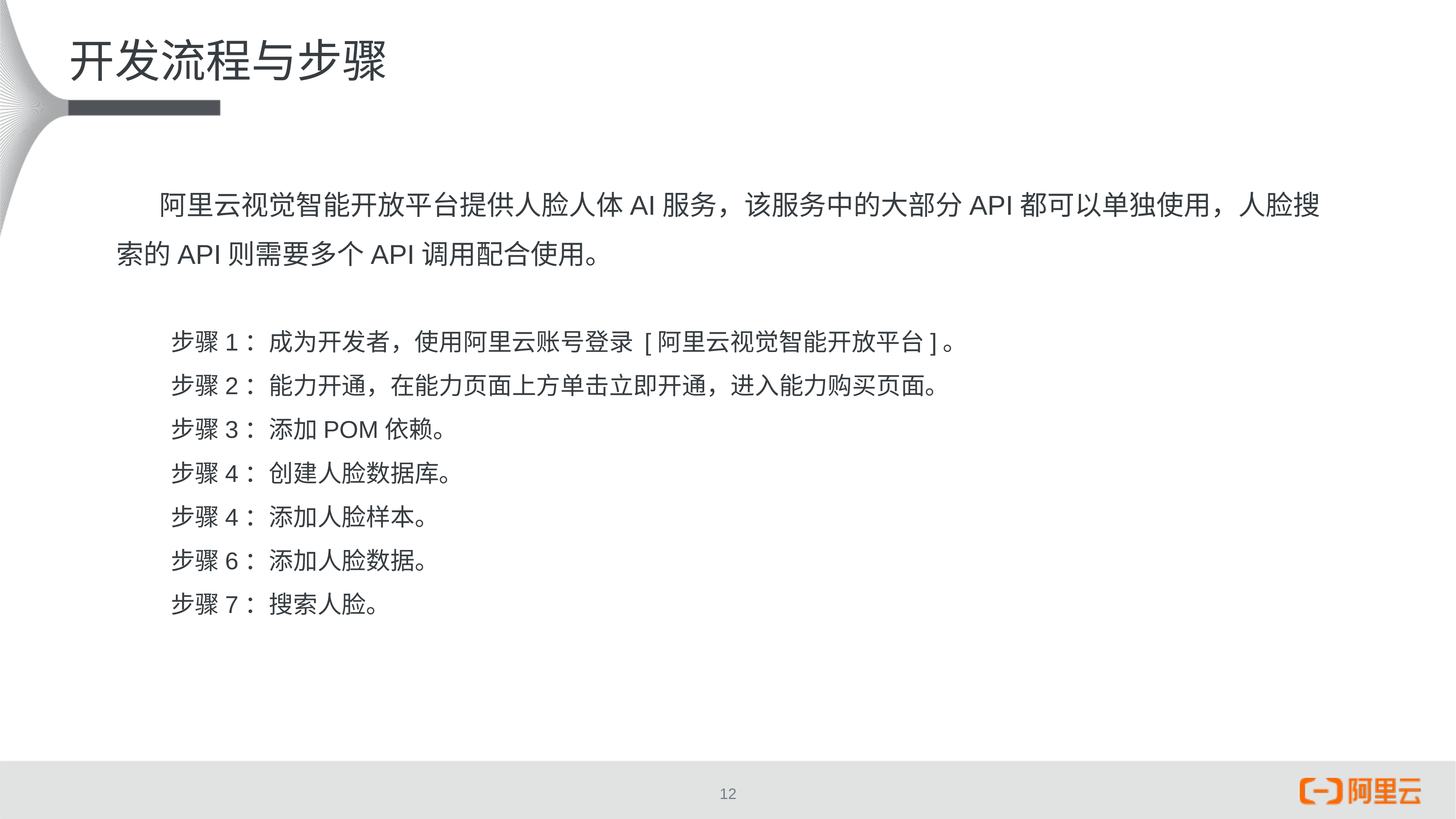

# 开发流程与步骤
      阿里云视觉智能开放平台提供人脸人体AI服务，该服务中的大部分API都可以单独使用，人脸搜索的API则需要多个API调用配合使用。

步骤1：成为开发者，使用阿里云账号登录 [阿里云视觉智能开放平台]。
步骤2：能力开通，在能力页面上方单击立即开通，进入能力购买页面。
步骤3：添加POM依赖。
步骤4：创建人脸数据库。
步骤4：添加人脸样本。
步骤6：添加人脸数据。
步骤7：搜索人脸。